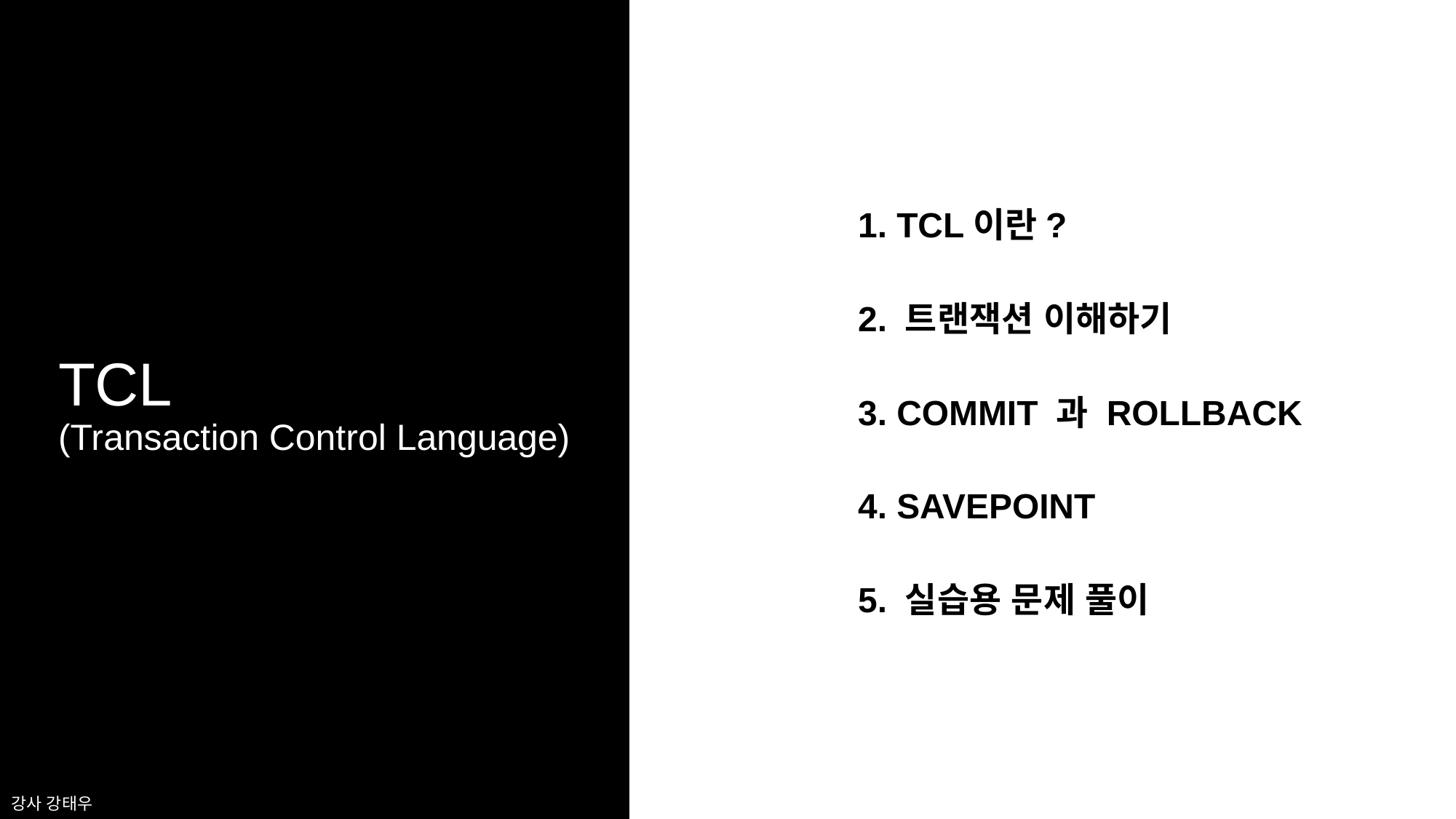

1. TCL이란?

2. 트랜잭션 이해하기

3. COMMIT 과 ROLLBACK

4. SAVEPOINT

5. 실습용 문제 풀이
# TCL (Transaction Control Language)
강사 강태우